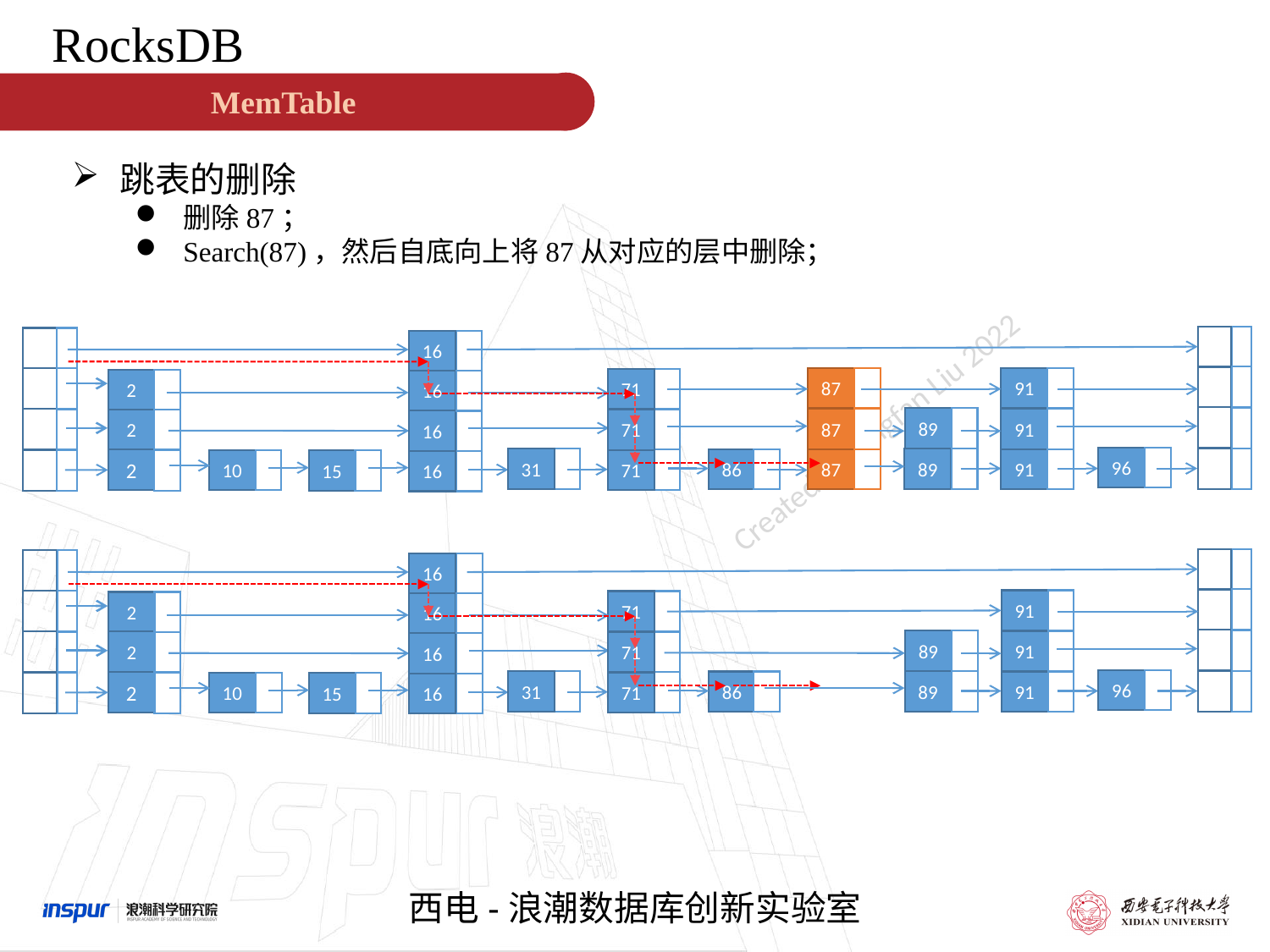

RocksDB

MemTable
跳表的删除
删除87；
Search(87)，然后自底向上将87从对应的层中删除；
2

2

16

2
87

91

2
71

2

16

2

89
87

91

2
2

71

16

96

2

31
87

89
91

86
71

2

15
2

10
16

2

2

16

2
91

2
71

2

16

2

89
91

2
2

71

16

96

2

31
89
91

86
71

2

15
2

10
16